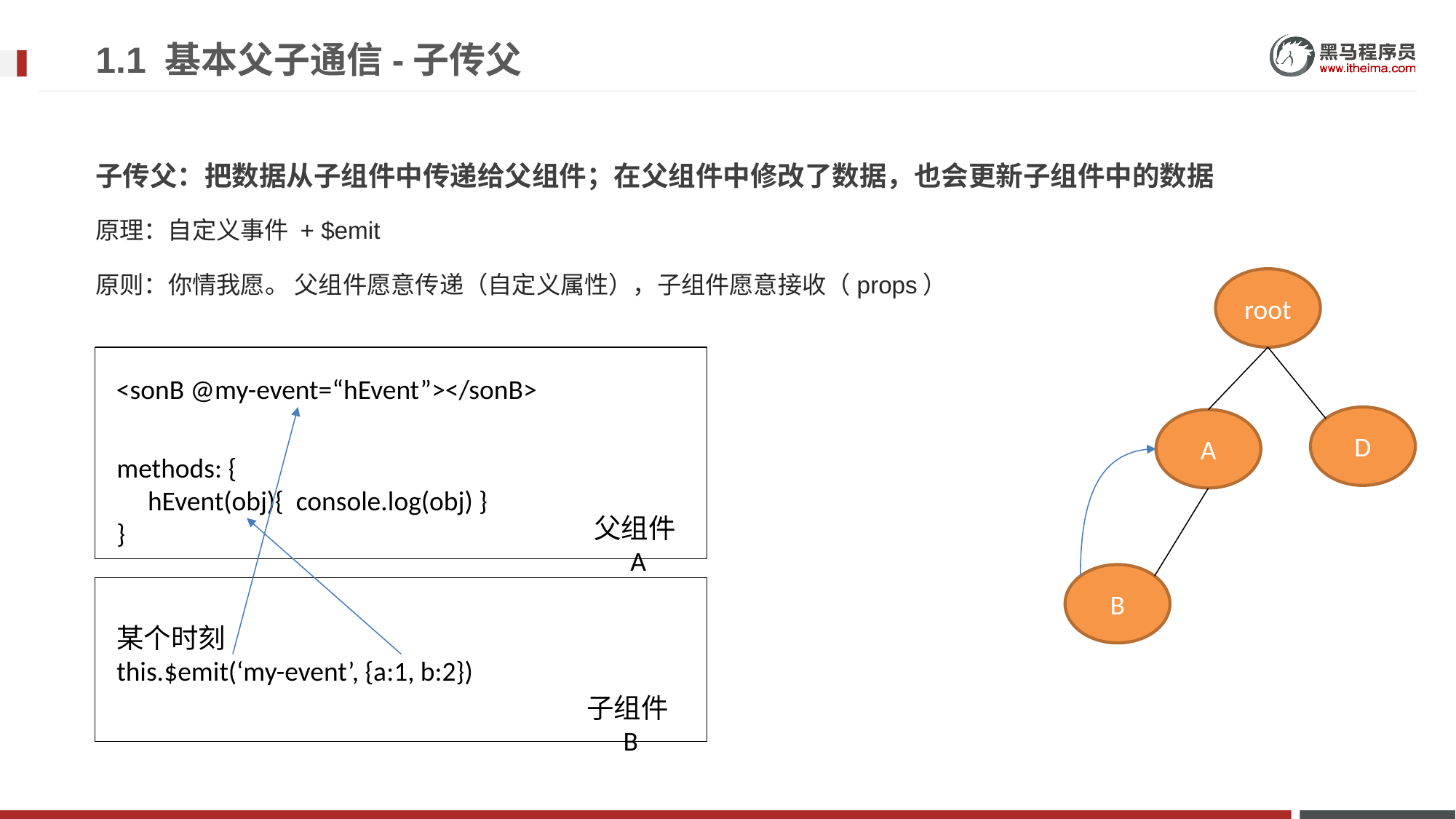

# 1.1 基本父子通信-子传父
子传父：把数据从子组件中传递给父组件；在父组件中修改了数据，也会更新子组件中的数据
原理：自定义事件 + $emit
原则：你情我愿。 父组件愿意传递（自定义属性），子组件愿意接收（props）
root

<sonB @my-event=“hEvent”></sonB>
D
A
methods: {
     hEvent(obj){  console.log(obj) }
}
父组件A
B

某个时刻
this.$emit(‘my-event’, {a:1, b:2})
子组件B